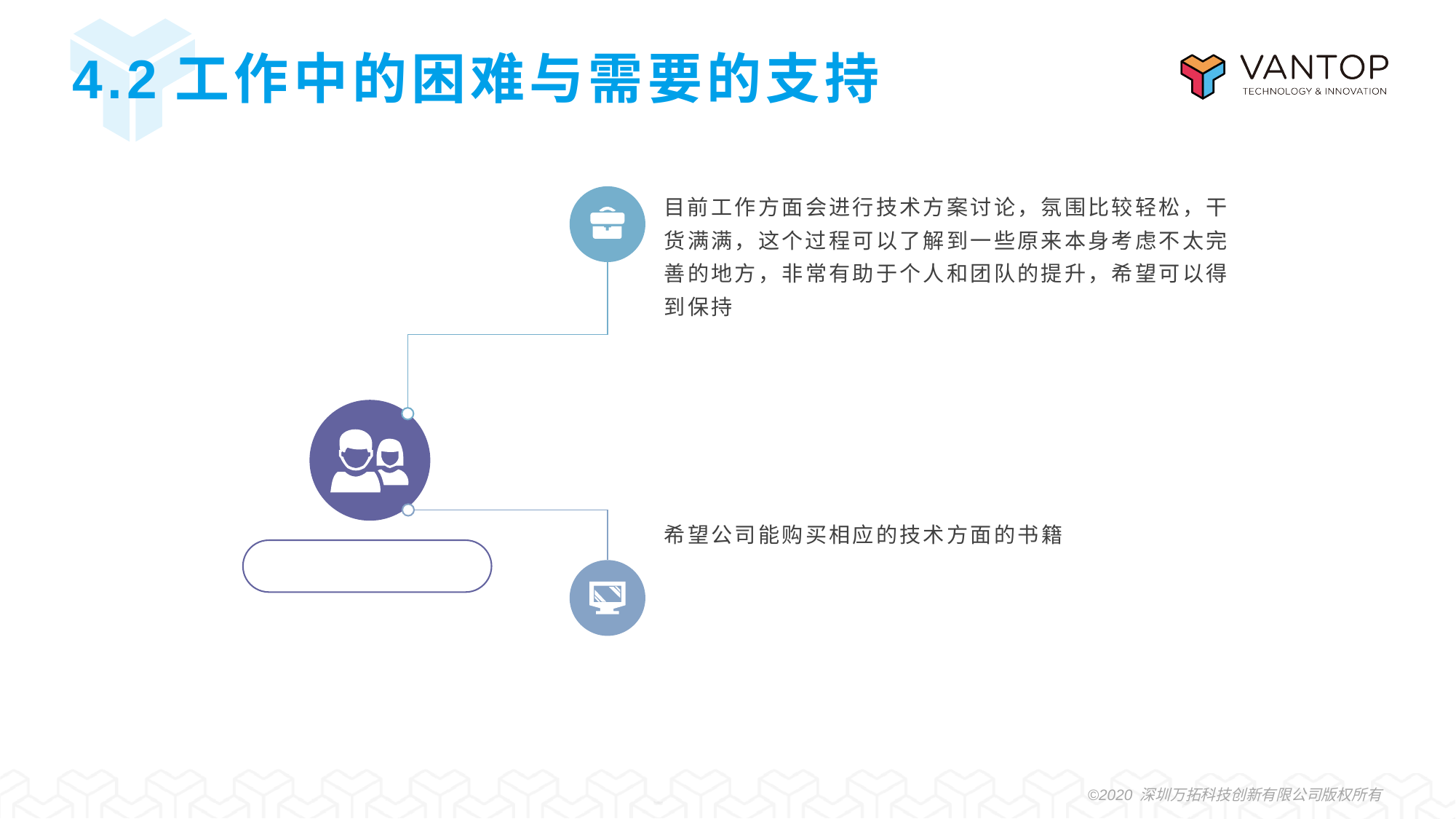

# 4.2工作中的困难与需要的支持
目前工作方面会进行技术方案讨论，氛围比较轻松，干货满满，这个过程可以了解到一些原来本身考虑不太完善的地方，非常有助于个人和团队的提升，希望可以得到保持

希望公司能购买相应的技术方面的书籍